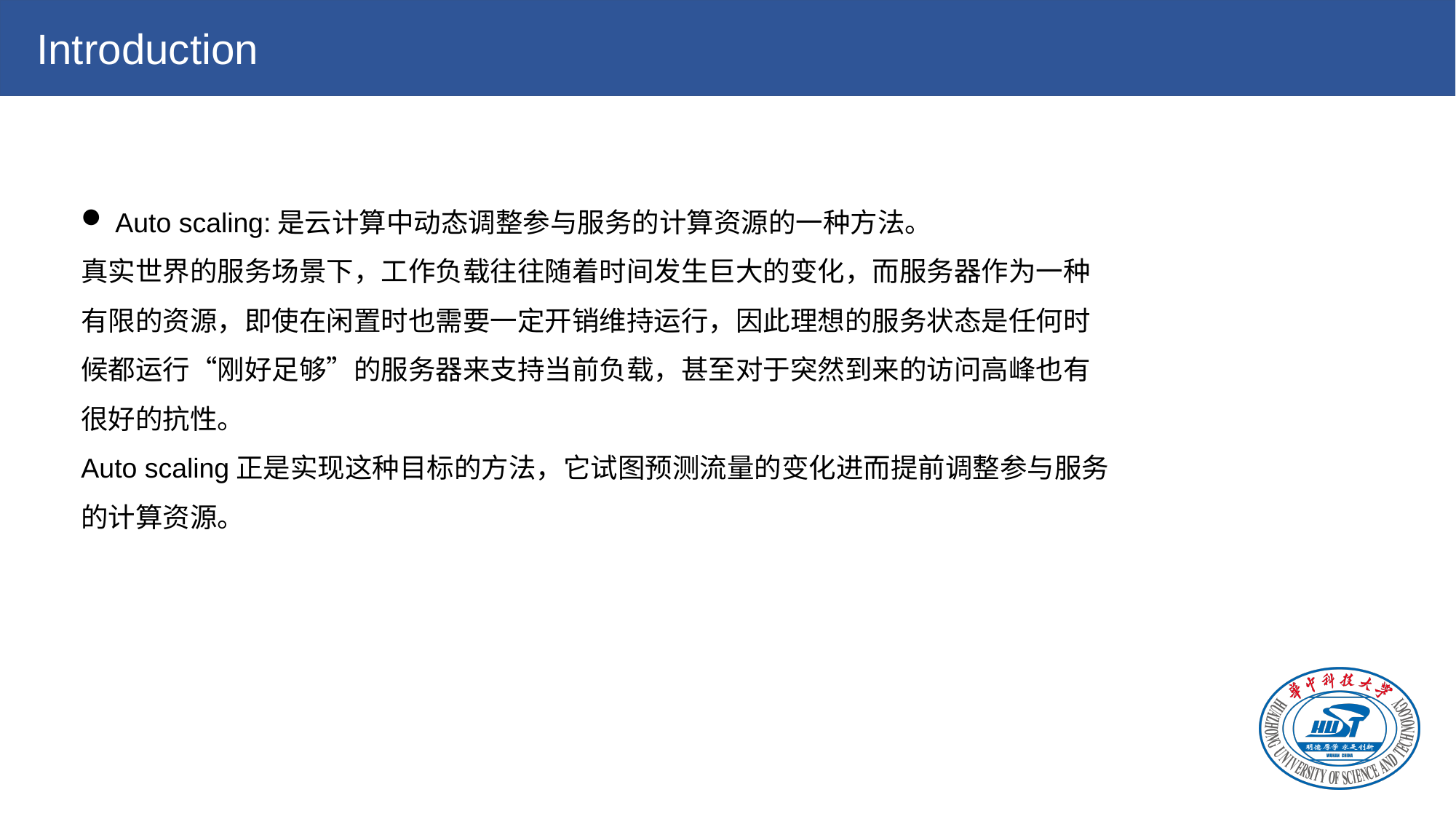

Introduction
Auto scaling:是云计算中动态调整参与服务的计算资源的一种方法。
真实世界的服务场景下，工作负载往往随着时间发生巨大的变化，而服务器作为一种有限的资源，即使在闲置时也需要一定开销维持运行，因此理想的服务状态是任何时候都运行“刚好足够”的服务器来支持当前负载，甚至对于突然到来的访问高峰也有很好的抗性。
Auto scaling正是实现这种目标的方法，它试图预测流量的变化进而提前调整参与服务的计算资源。